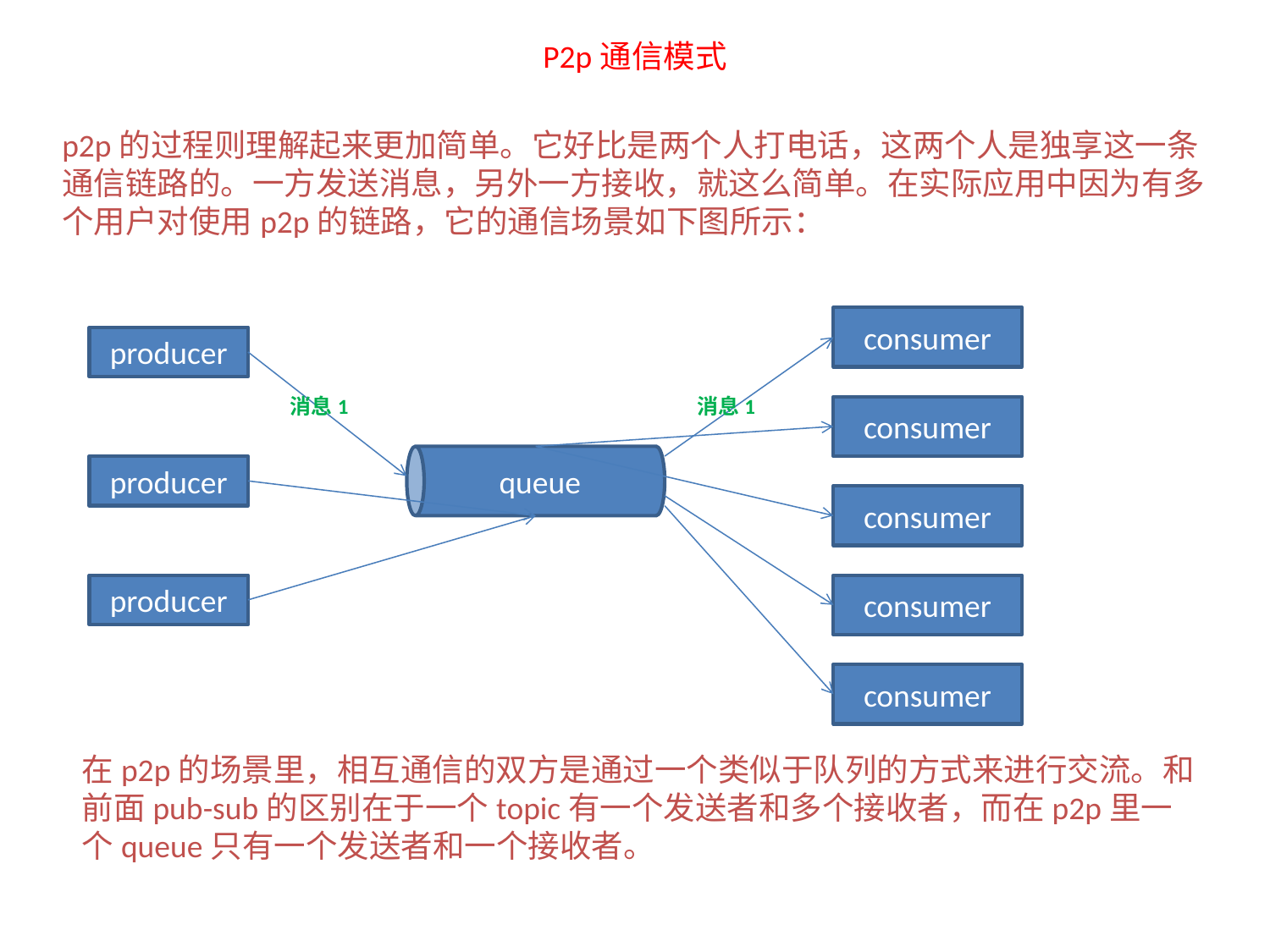

P2p通信模式
p2p的过程则理解起来更加简单。它好比是两个人打电话，这两个人是独享这一条通信链路的。一方发送消息，另外一方接收，就这么简单。在实际应用中因为有多个用户对使用p2p的链路，它的通信场景如下图所示：
consumer
producer
queue
消息1
消息1
consumer
producer
consumer
producer
consumer
consumer
在p2p的场景里，相互通信的双方是通过一个类似于队列的方式来进行交流。和前面pub-sub的区别在于一个topic有一个发送者和多个接收者，而在p2p里一个queue只有一个发送者和一个接收者。